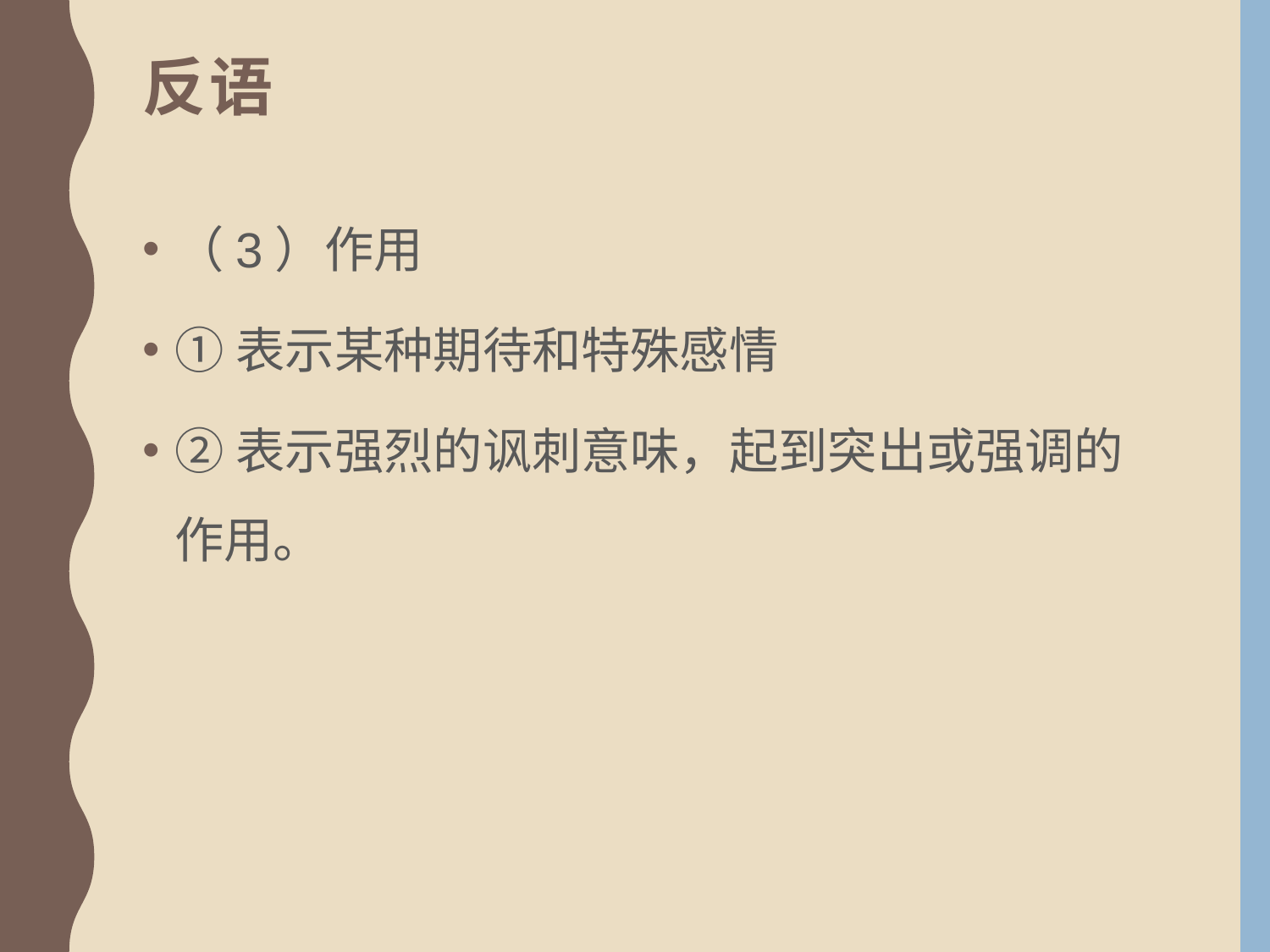

# 反语
（3）作用
①表示某种期待和特殊感情
②表示强烈的讽刺意味，起到突出或强调的作用。